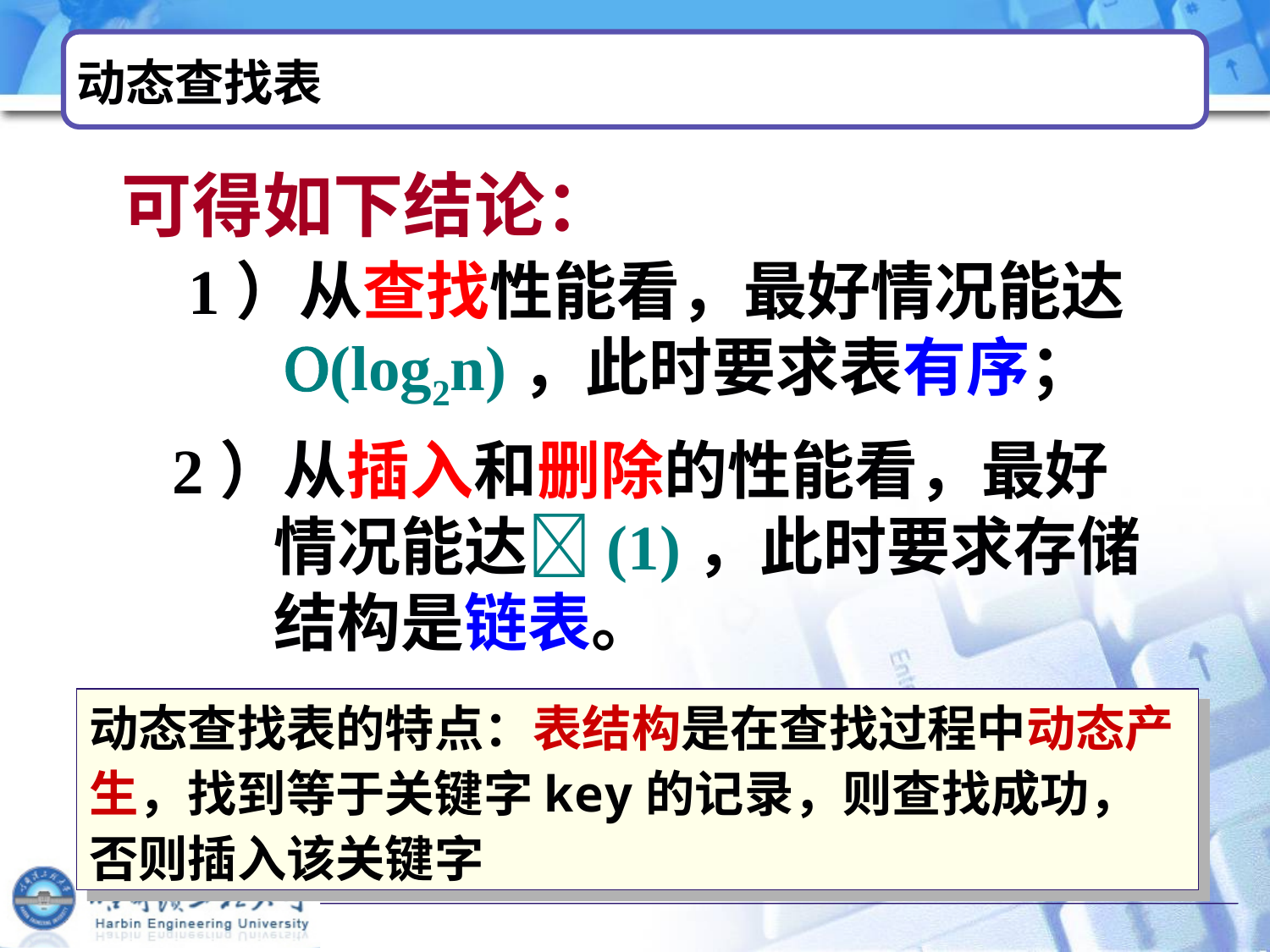

# 动态查找表
可得如下结论：
1）从查找性能看，最好情况能达
      Ο(log2n)，此时要求表有序；
2）从插入和删除的性能看，最好
      情况能达Ο(1)，此时要求存储
      结构是链表。
动态查找表的特点：表结构是在查找过程中动态产生，找到等于关键字key的记录，则查找成功，否则插入该关键字